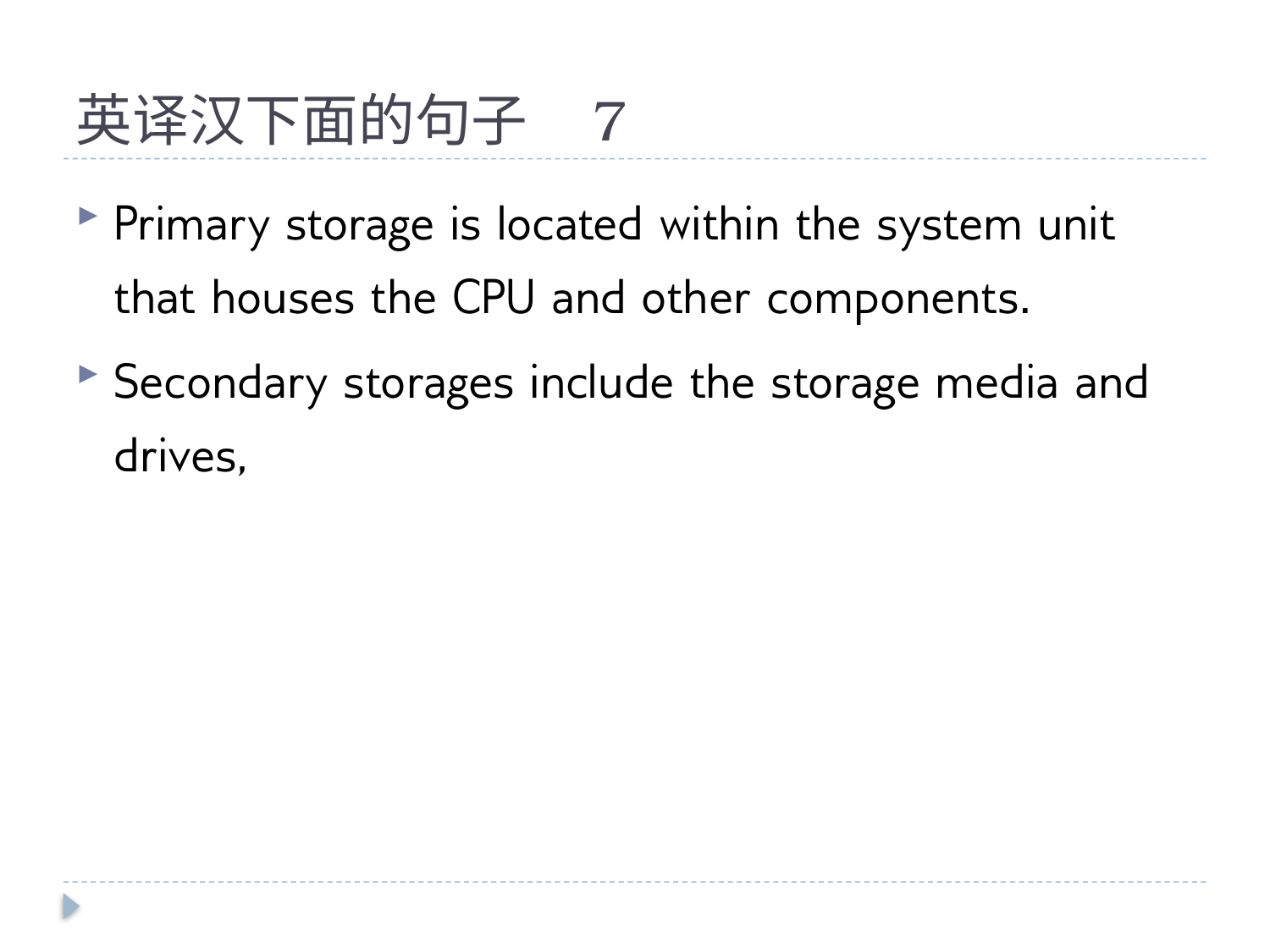

# 英译汉下面的句子    7
Primary storage is located within the system unit that houses the CPU and other components.
Secondary storages include the storage media and drives,